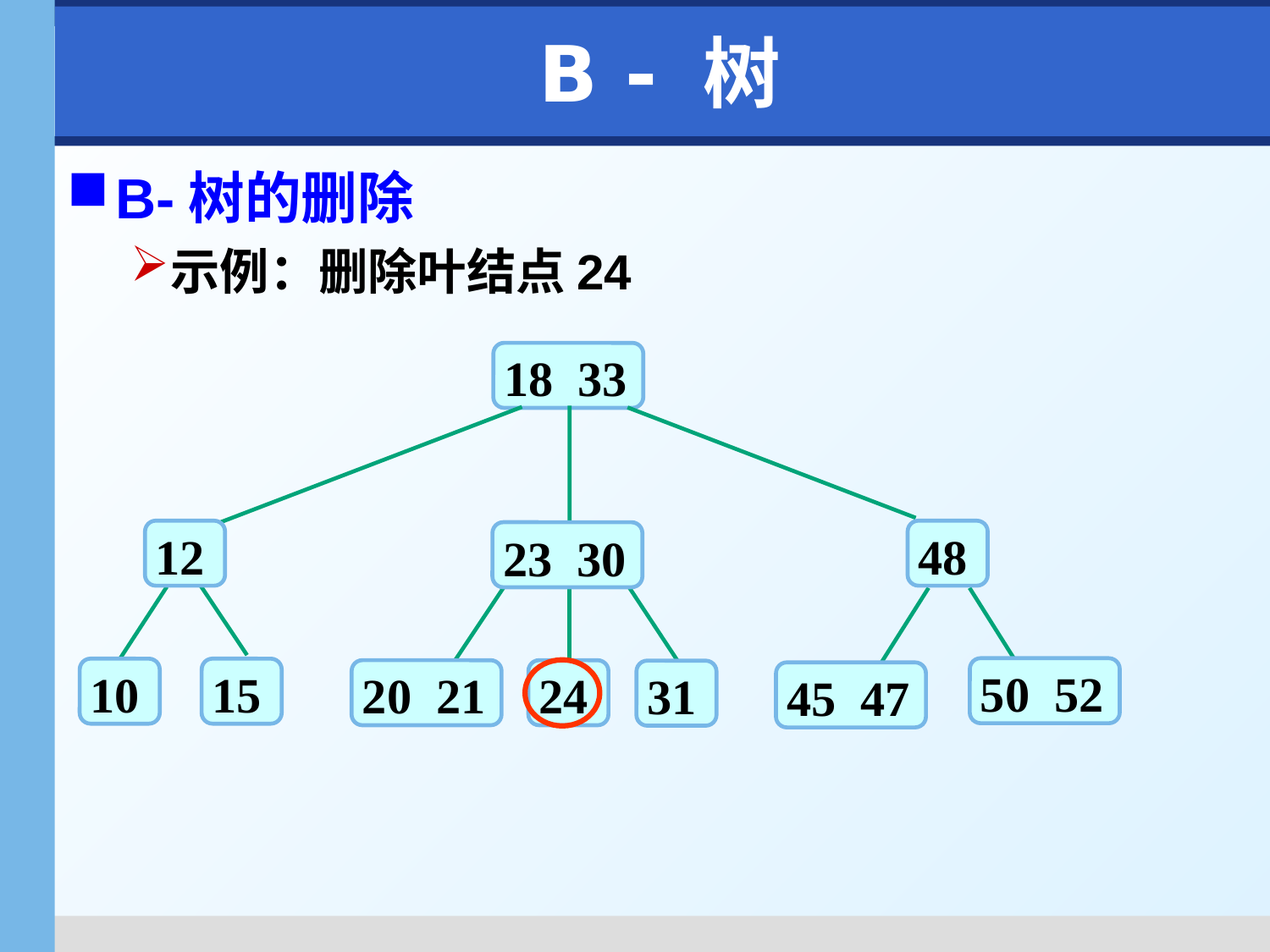

# B - 树
B-树的删除
示例：删除叶结点24

18  33

12
48
23  30

50  52
10
15
20  21
24
31
45  47